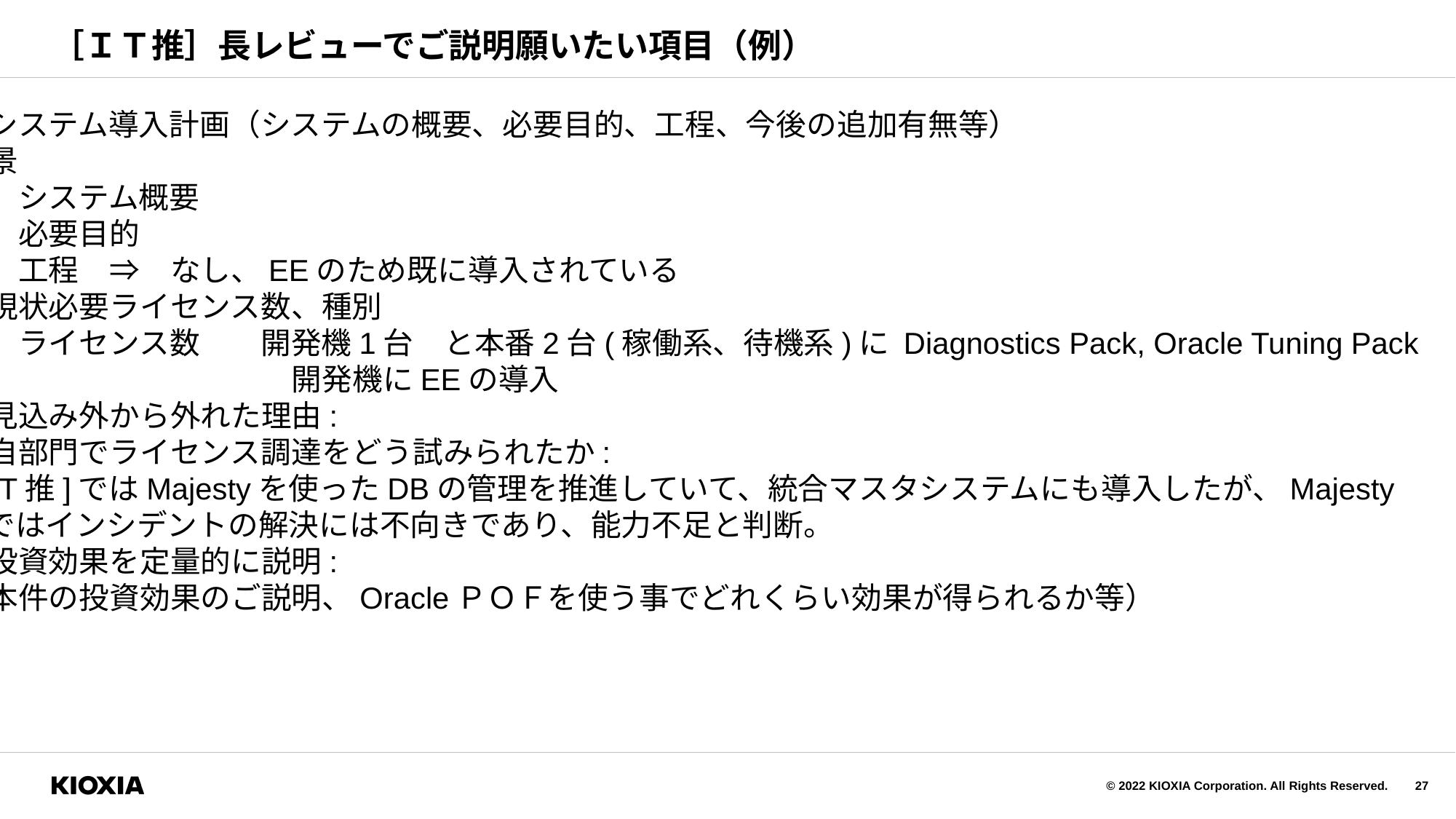

# ［ＩＴ推］長レビューでご説明願いたい項目（例）
・システム導入計画（システムの概要、必要目的、工程、今後の追加有無等）
背景
　　システム概要
　　必要目的
　　工程　⇒　なし、EEのため既に導入されている
・現状必要ライセンス数、種別
　　ライセンス数　　開発機1台　と本番2台(稼働系、待機系)に Diagnostics Pack, Oracle Tuning Pack
　　　　　　　　　　　開発機にEEの導入
・見込み外から外れた理由:
・自部門でライセンス調達をどう試みられたか:
   [IT推]ではMajestyを使ったDBの管理を推進していて、統合マスタシステムにも導入したが、Majesty
   ではインシデントの解決には不向きであり、能力不足と判断。
・投資効果を定量的に説明:
（本件の投資効果のご説明、OracleＰＯＦを使う事でどれくらい効果が得られるか等）